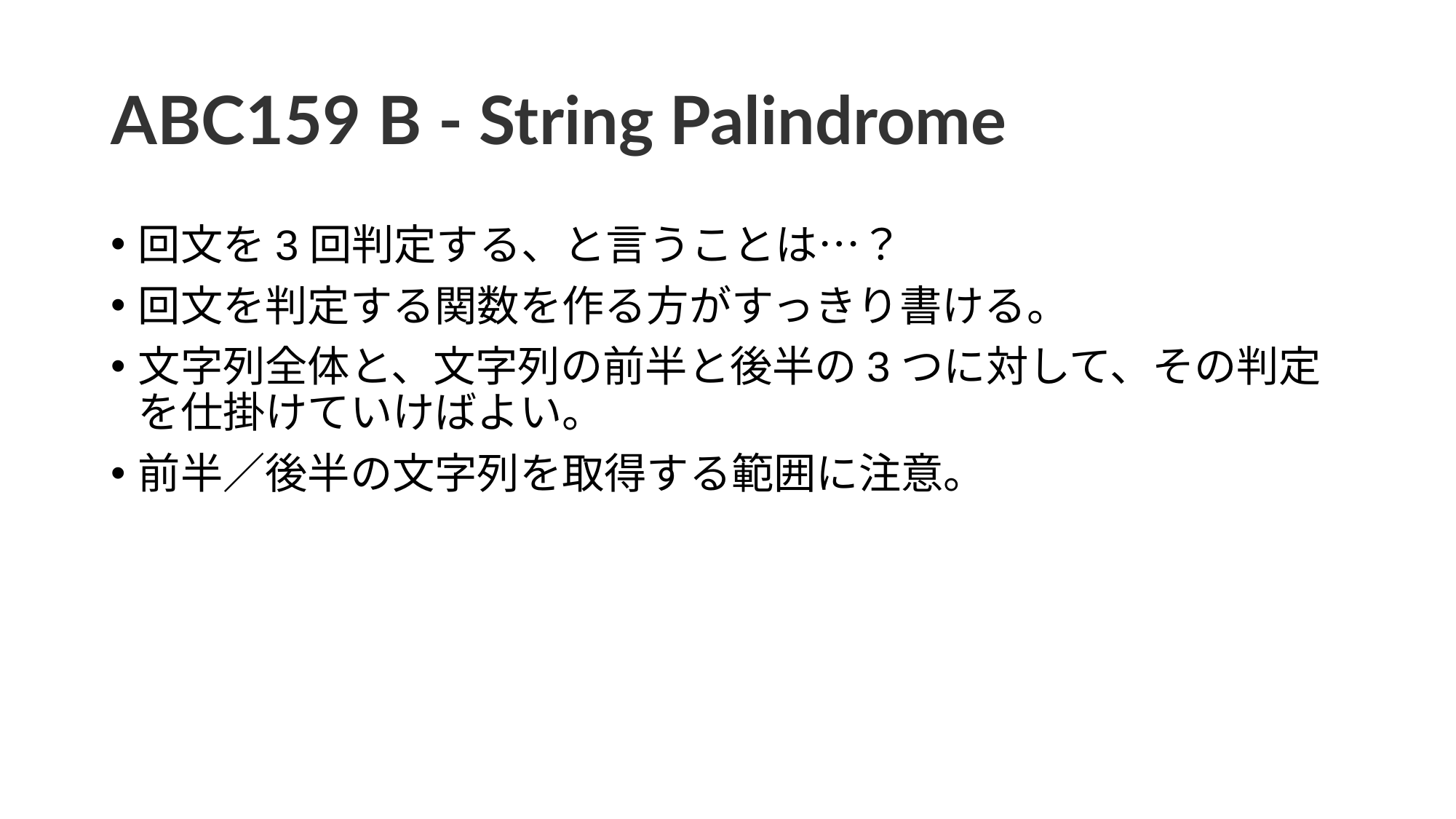

# ABC159 B - String Palindrome
回文を3回判定する、と言うことは…？
回文を判定する関数を作る方がすっきり書ける。
文字列全体と、文字列の前半と後半の3つに対して、その判定を仕掛けていけばよい。
前半／後半の文字列を取得する範囲に注意。